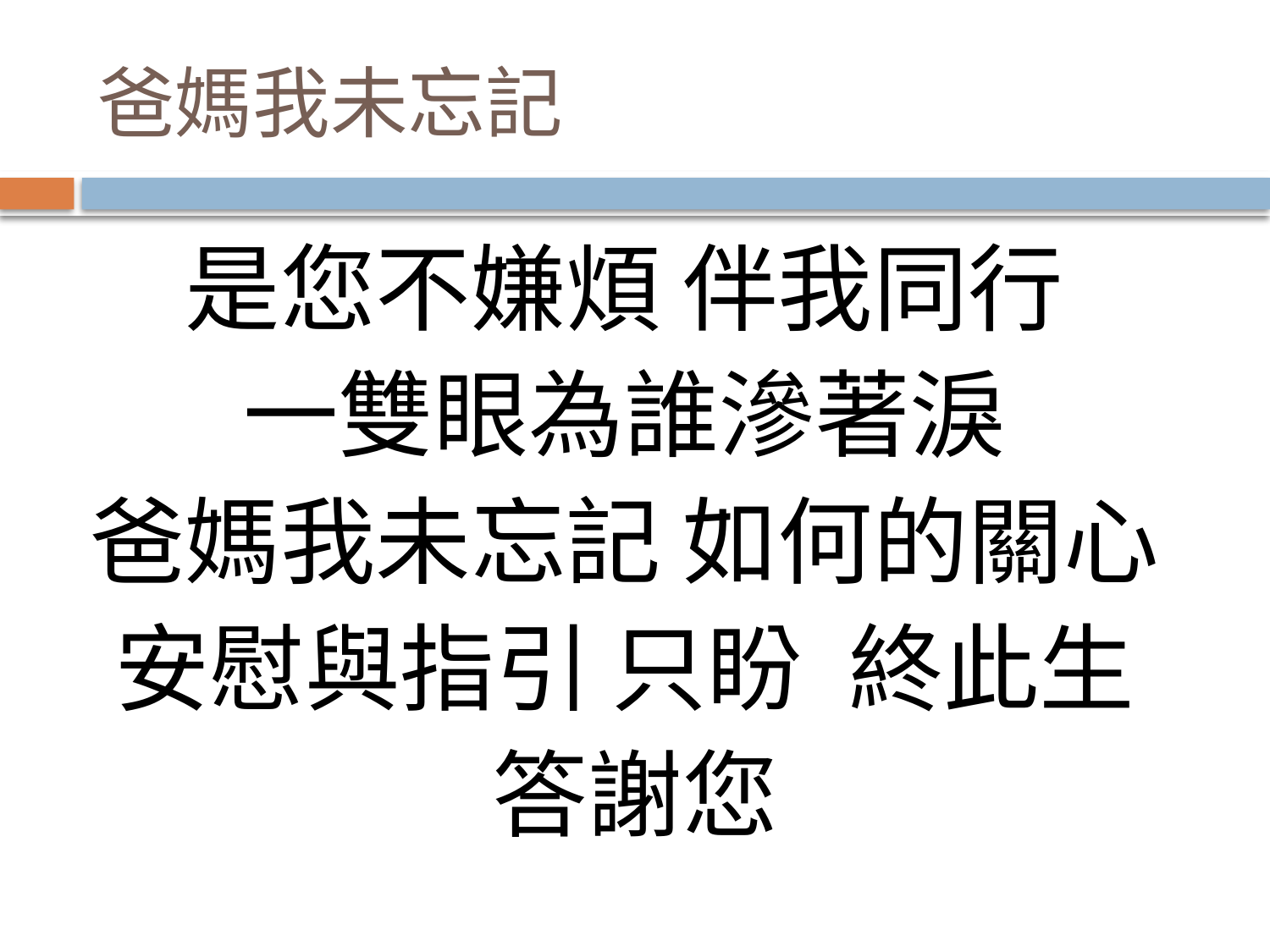

# 爸媽我未忘記
是您不嫌煩 伴我同行
一雙眼為誰滲著淚
爸媽我未忘記 如何的關心
安慰與指引 只盼﻿終此生
答謝您